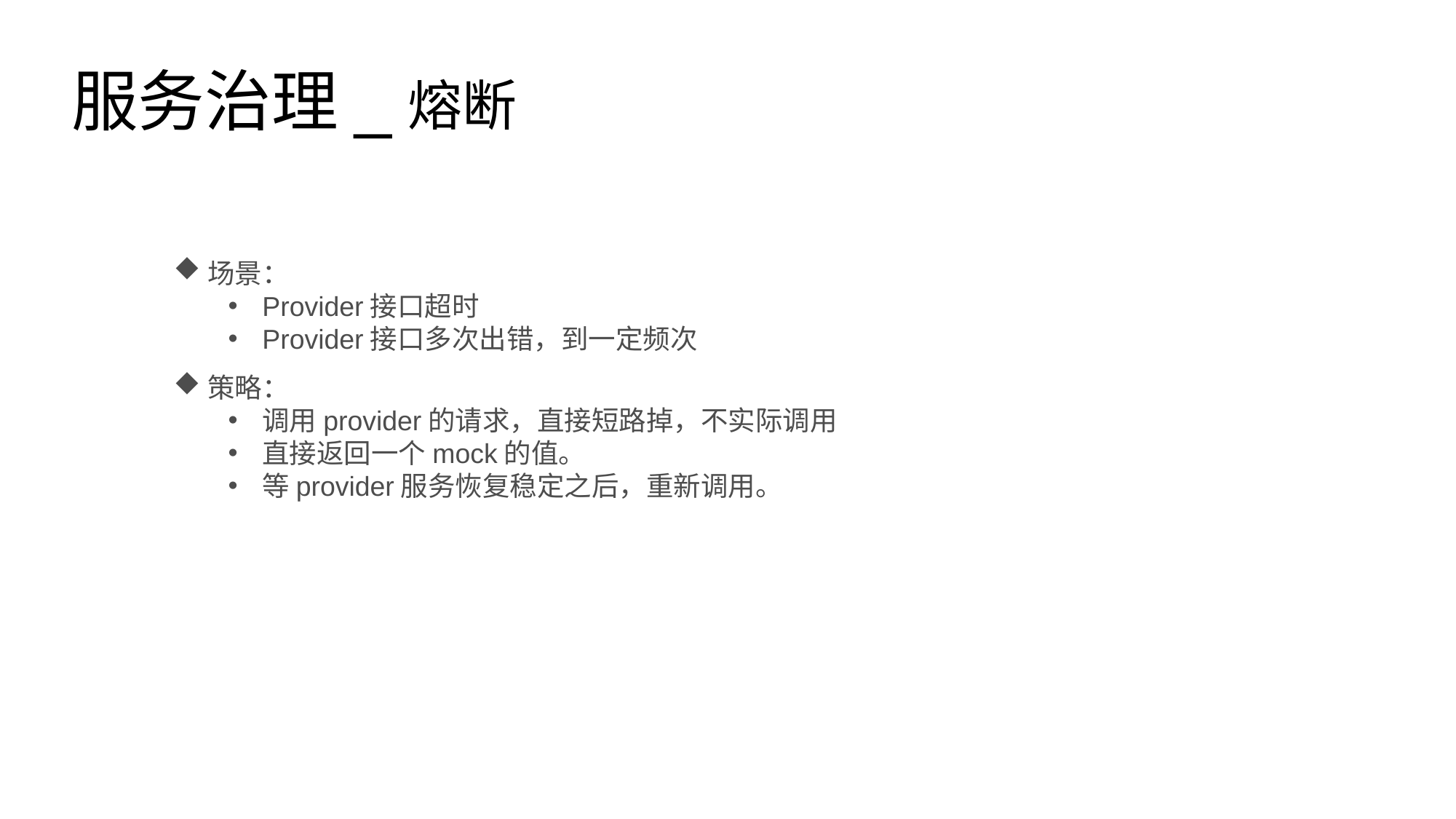

# 服务治理_熔断
场景：
Provider接口超时
Provider接口多次出错，到一定频次
策略：
调用provider的请求，直接短路掉，不实际调用
直接返回一个mock的值。
等provider服务恢复稳定之后，重新调用。